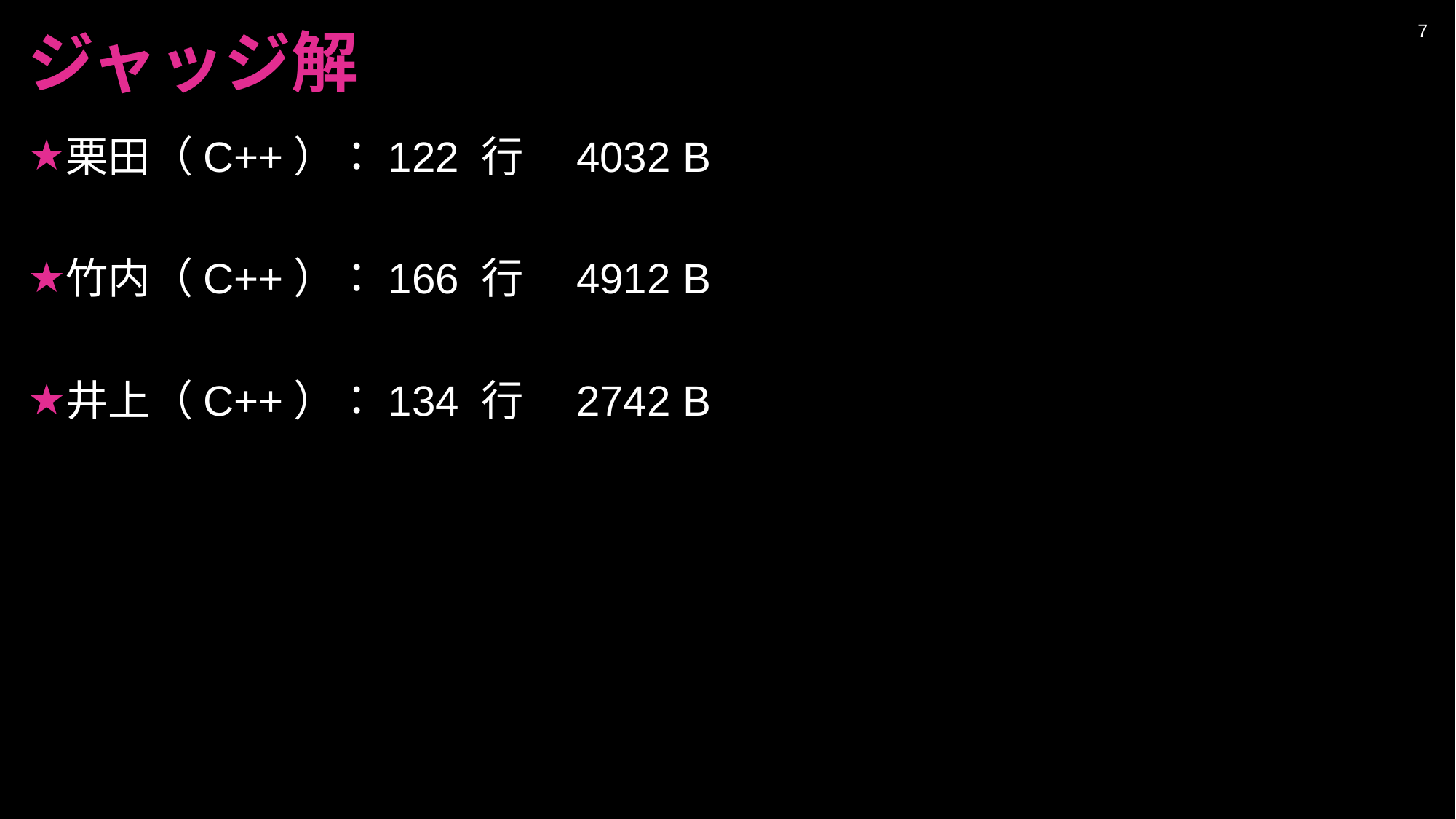

# ジャッジ解
7
栗田（C++）：122 行　4032 B

竹内（C++）：166 行　4912 B

井上（C++）：134 行　2742 B